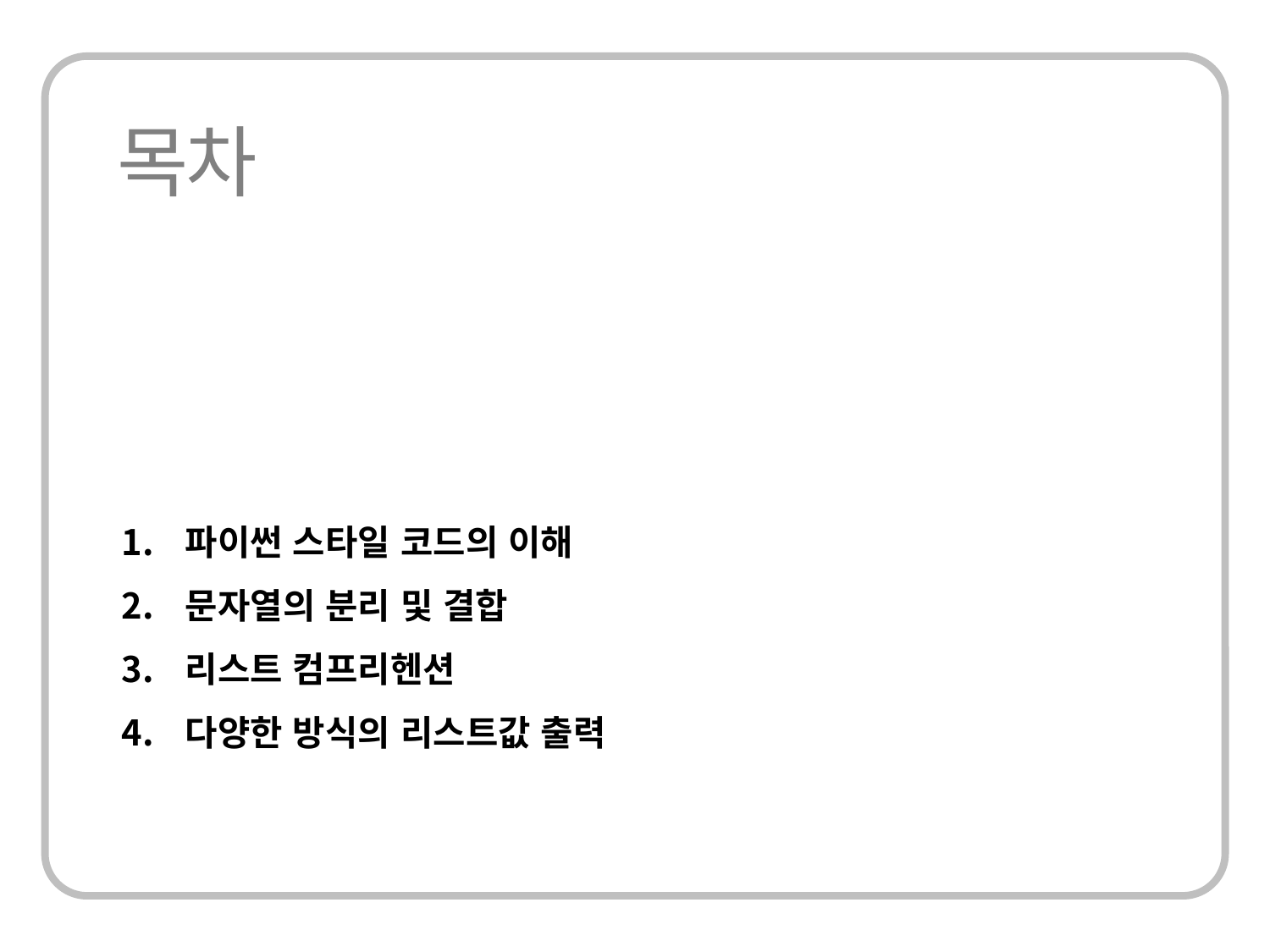

파이썬 스타일 코드의 이해
문자열의 분리 및 결합
리스트 컴프리헨션
다양한 방식의 리스트값 출력